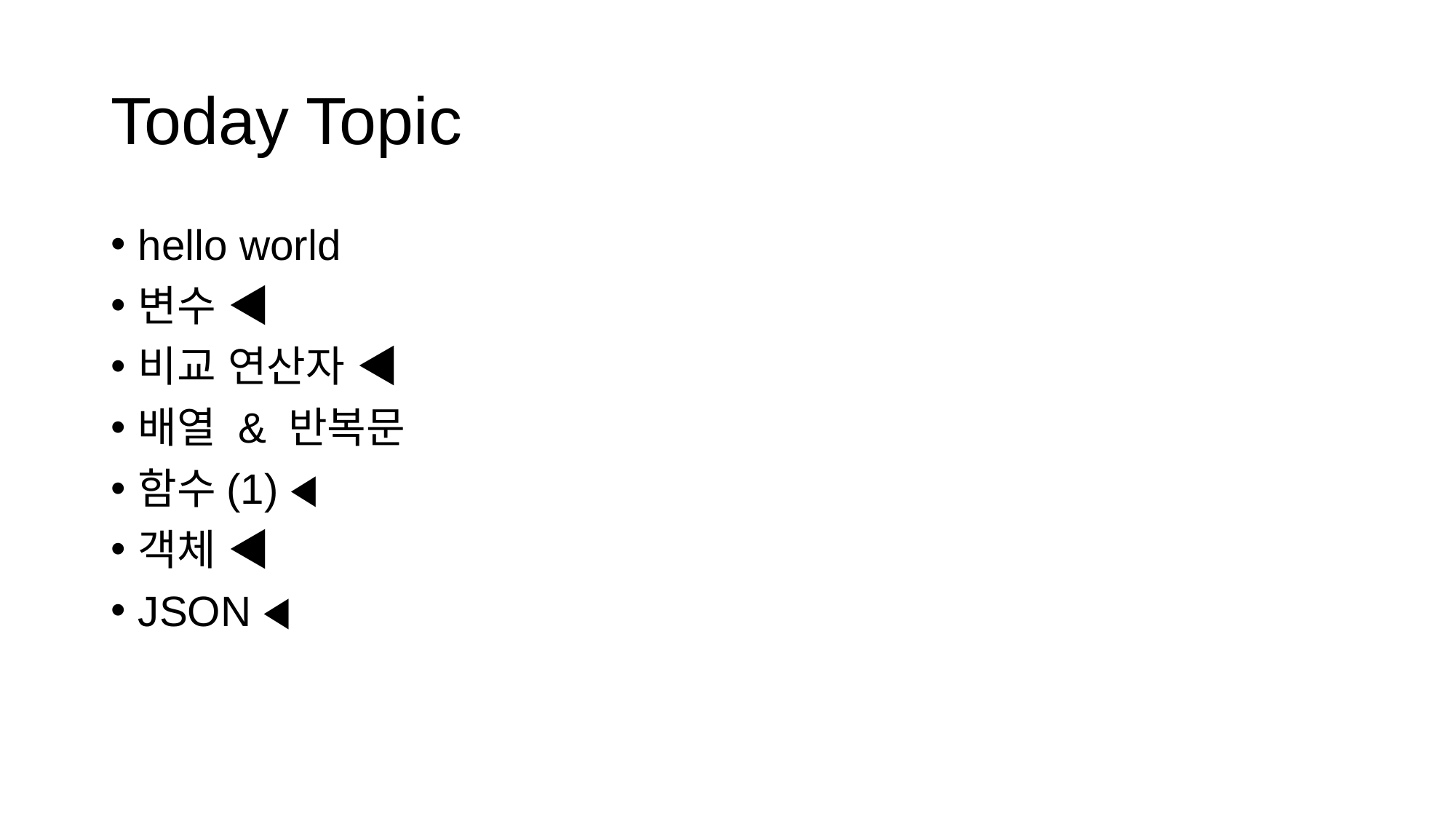

# Today Topic
hello world
변수 ◀
비교 연산자 ◀
배열 & 반복문
함수(1) ◀
객체 ◀
JSON ◀